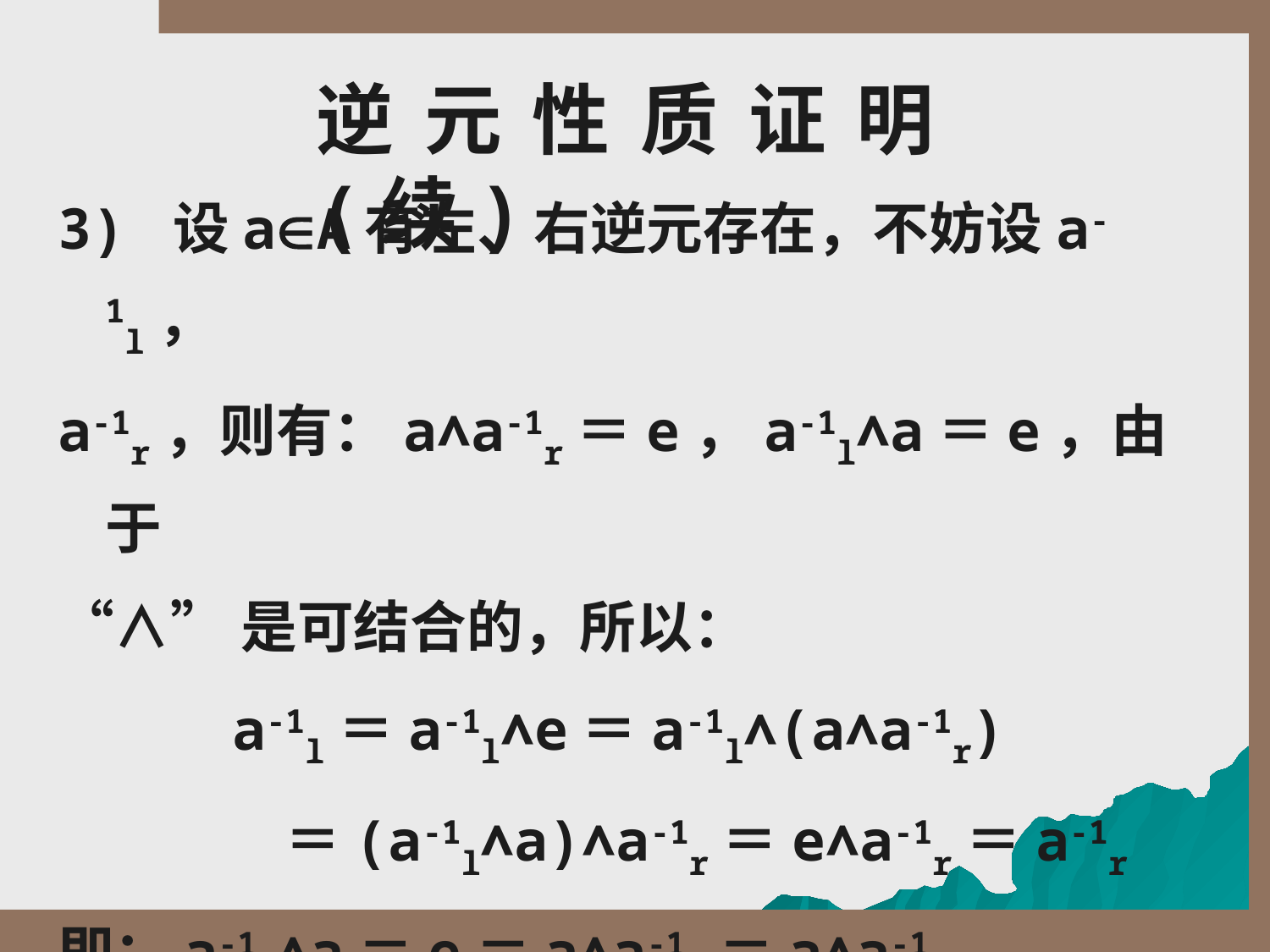

# 逆元性质证明(续)
3) 设a∈A有左、右逆元存在，不妨设a-1l，
a-1r，则有：a∧a-1r＝e，a-1l∧a＝e，由于
“∧”是可结合的，所以：
		a-1l＝a-1l∧e＝a-1l∧(a∧a-1r)
		   ＝(a-1l∧a)∧a-1r＝e∧a-1r＝a-1r
即：a-1l∧a＝e＝a∧a-1r＝a∧a-1l，
所以：a-1＝a-1l。
29